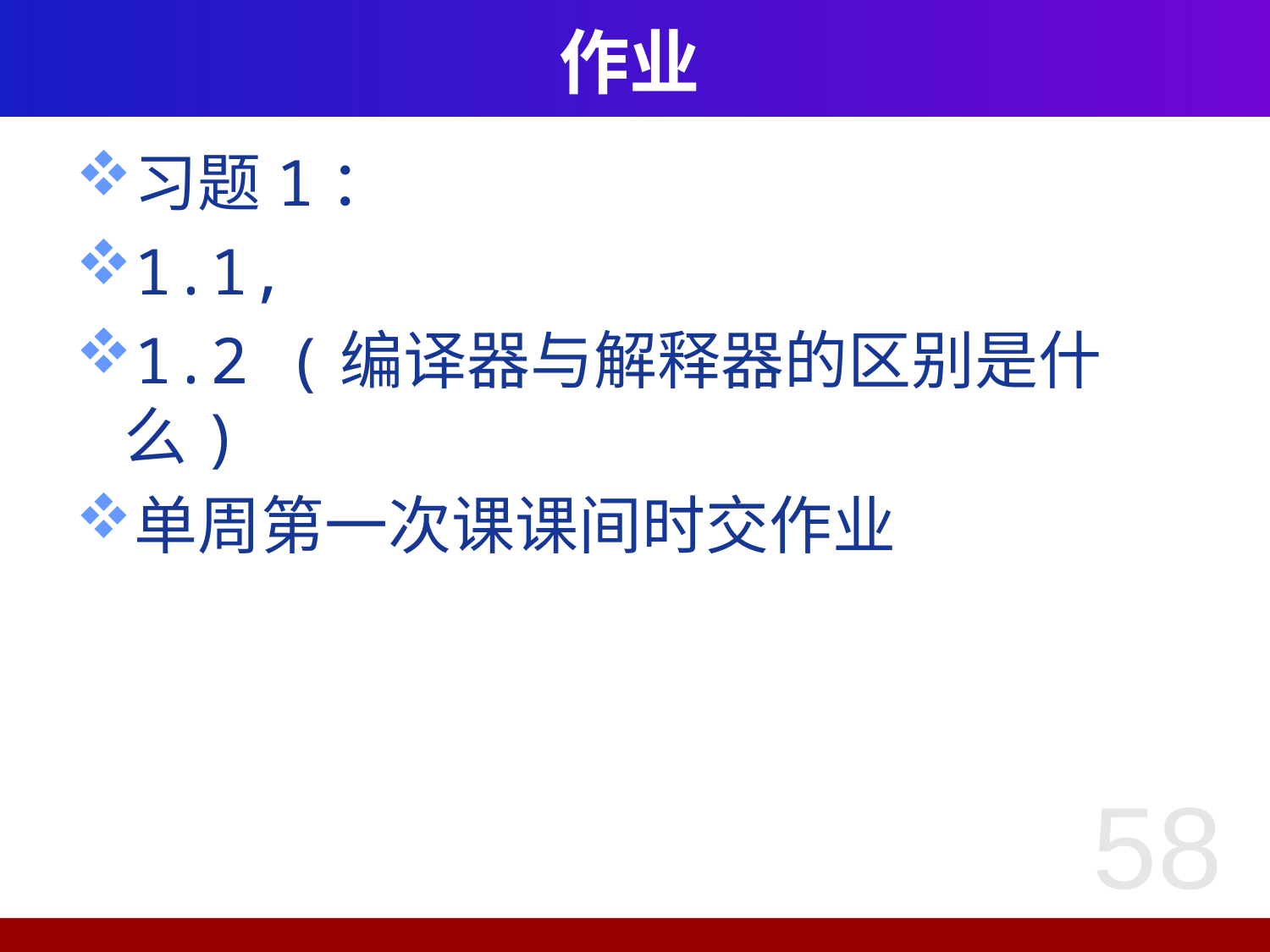

# 作业
习题1：
1.1,
1.2 (编译器与解释器的区别是什么)
单周第一次课课间时交作业
58